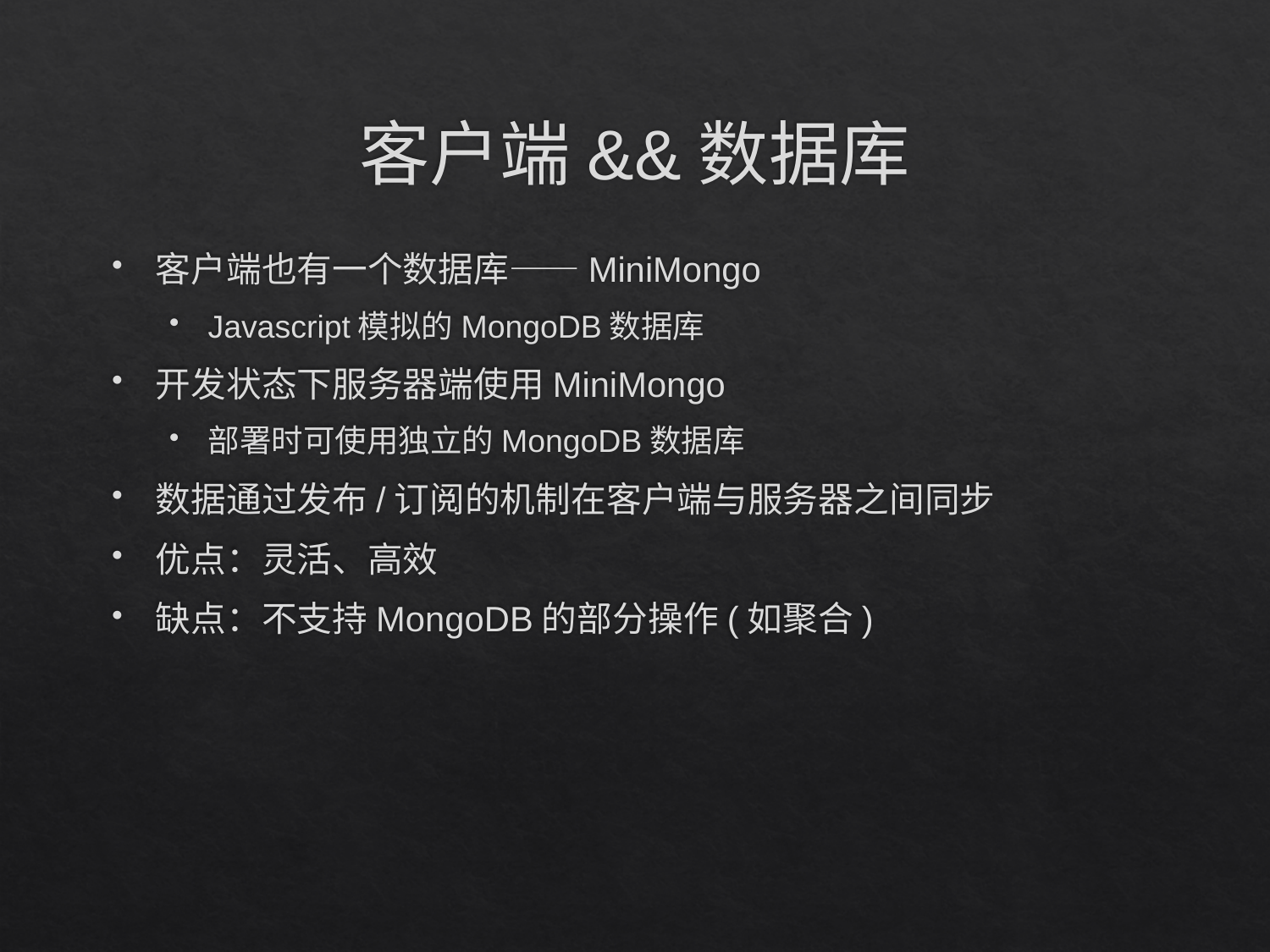

# 客户端&&数据库
客户端也有一个数据库——MiniMongo
Javascript模拟的MongoDB数据库
开发状态下服务器端使用MiniMongo
部署时可使用独立的MongoDB数据库
数据通过发布/订阅的机制在客户端与服务器之间同步
优点：灵活、高效
缺点：不支持MongoDB的部分操作(如聚合)